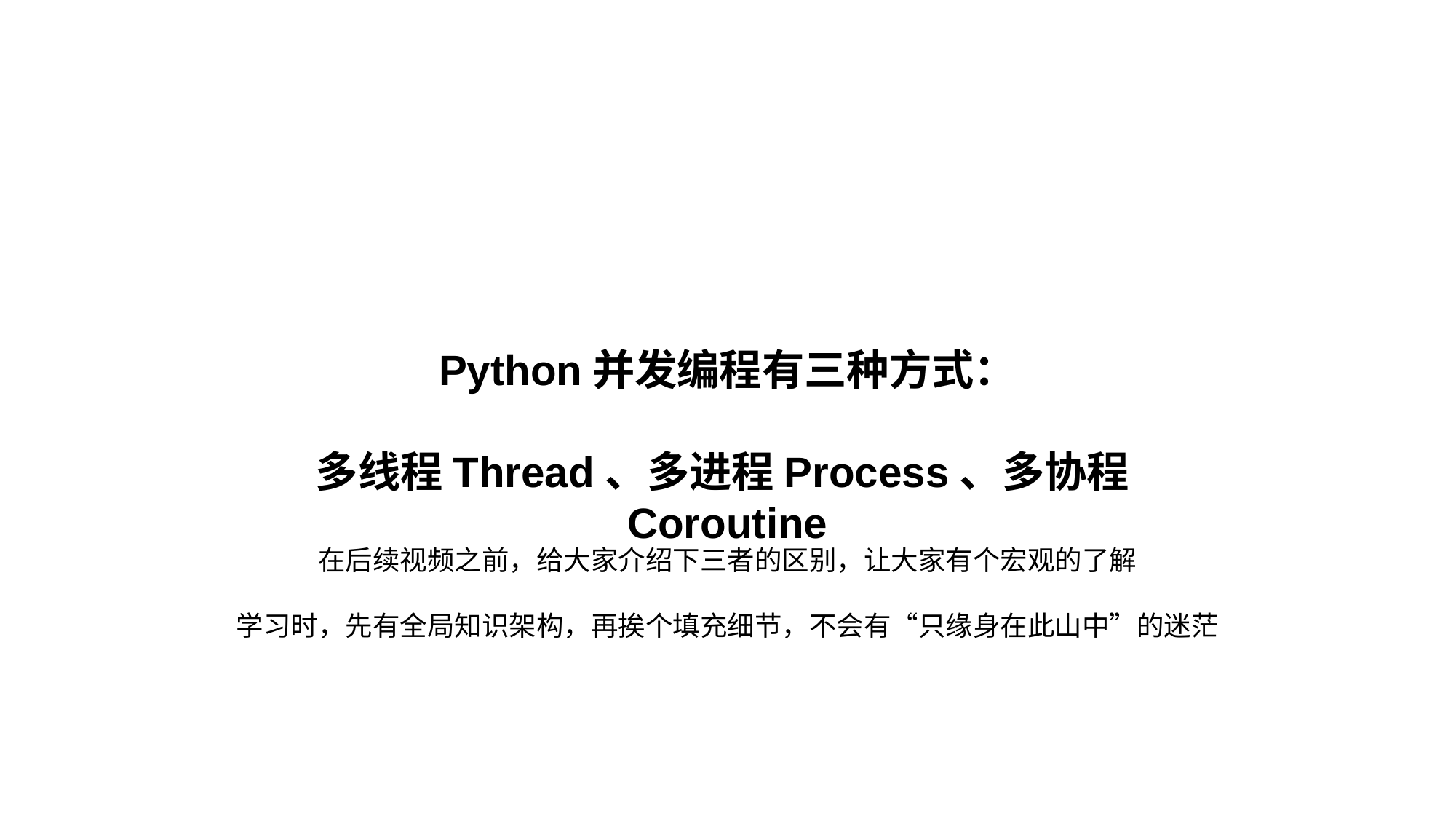

Python并发编程有三种方式：

多线程Thread、多进程Process、多协程Coroutine
在后续视频之前，给大家介绍下三者的区别，让大家有个宏观的了解

学习时，先有全局知识架构，再挨个填充细节，不会有“只缘身在此山中”的迷茫